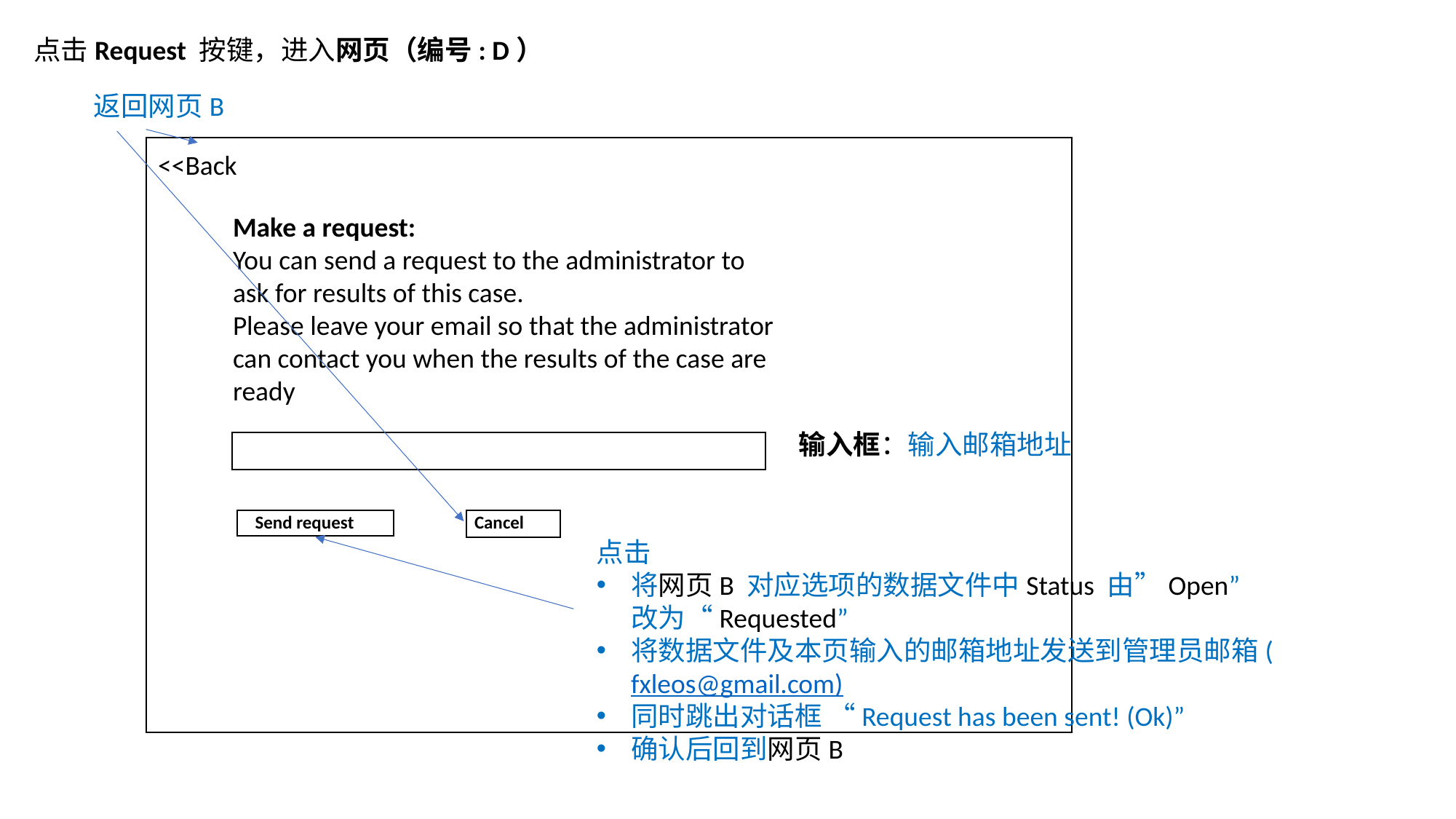

点击Request 按键，进入网页（编号: D）
返回网页B

<<Back
Make a request:
You can send a request to the administrator to ask for results of this case.
Please leave your email so that the administrator can contact you when the results of the case are ready
输入框：输入邮箱地址

Send request
Cancel

点击
将网页B 对应选项的数据文件中Status 由”Open” 改为“Requested”
将数据文件及本页输入的邮箱地址发送到管理员邮箱(fxleos@gmail.com)
同时跳出对话框 “Request has been sent! (Ok)”
确认后回到网页B